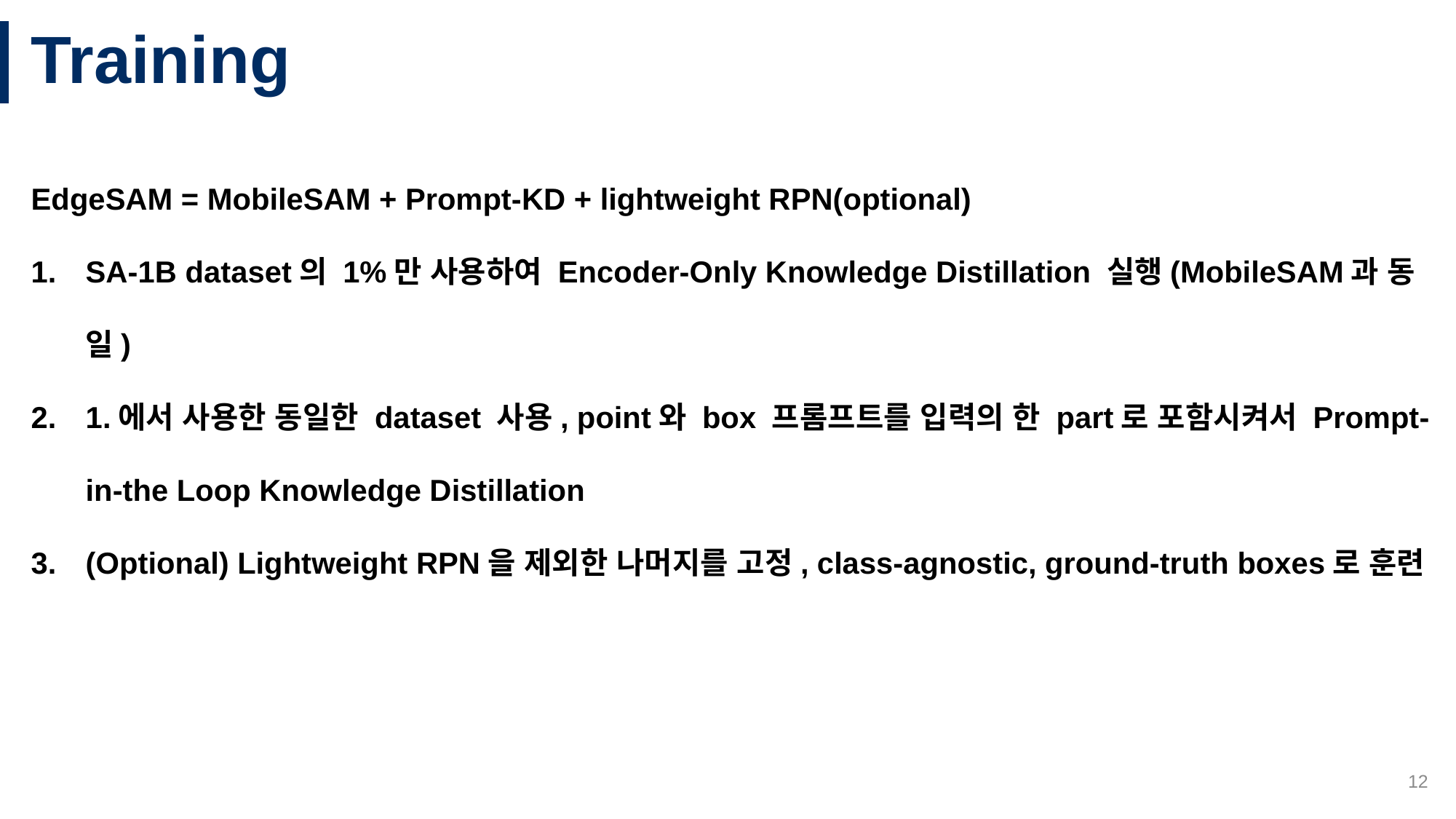

# Training
EdgeSAM = MobileSAM + Prompt-KD + lightweight RPN(optional)
SA-1B dataset의 1%만 사용하여 Encoder-Only Knowledge Distillation 실행(MobileSAM과 동일)
1.에서 사용한 동일한 dataset 사용, point와 box 프롬프트를 입력의 한 part로 포함시켜서 Prompt-in-the Loop Knowledge Distillation
(Optional) Lightweight RPN을 제외한 나머지를 고정, class-agnostic, ground-truth boxes로 훈련

12